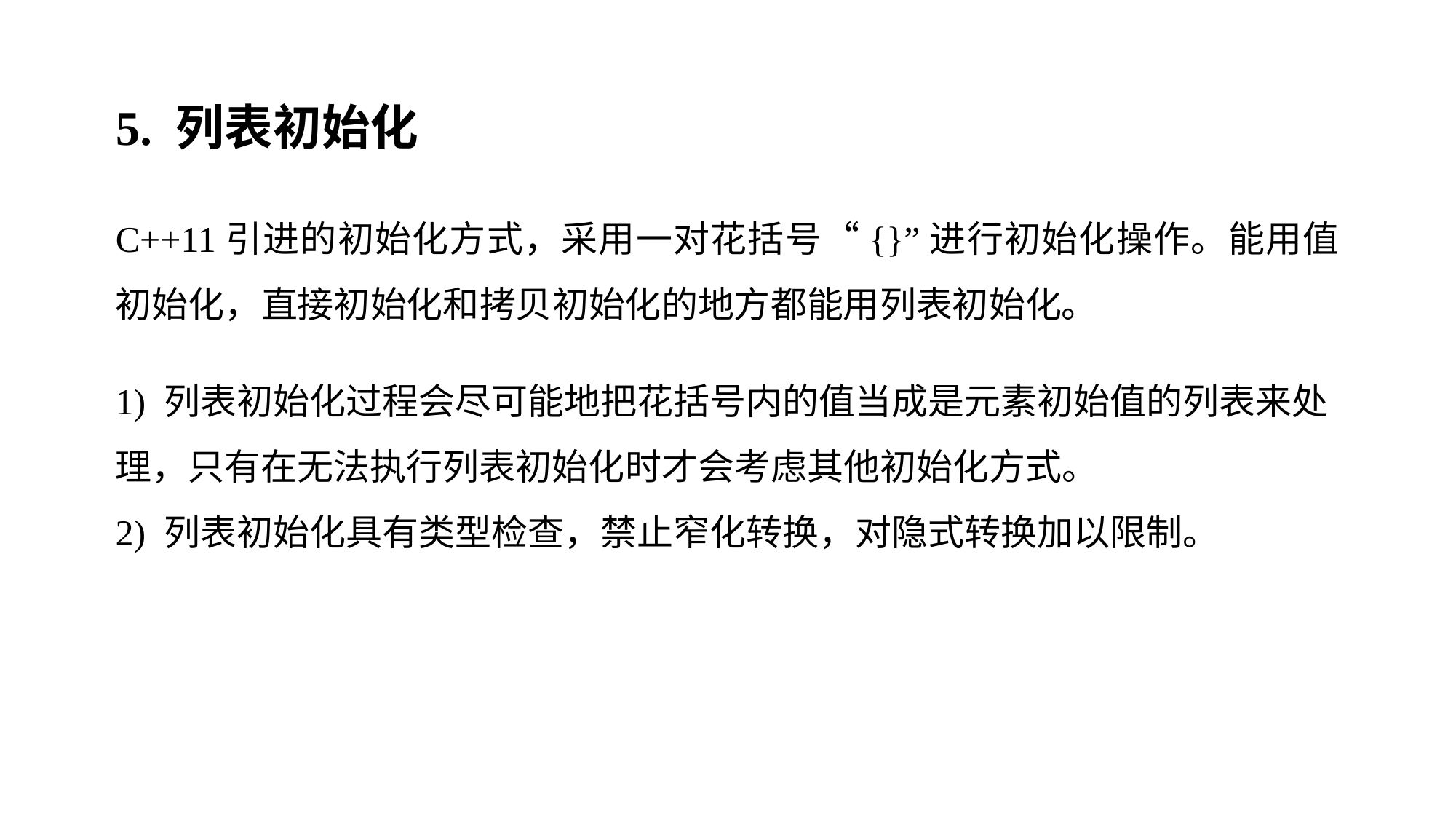

5. 列表初始化
C++11引进的初始化方式，采用一对花括号“{}”进行初始化操作。能用值初始化，直接初始化和拷贝初始化的地方都能用列表初始化。
1) 列表初始化过程会尽可能地把花括号内的值当成是元素初始值的列表来处理，只有在无法执行列表初始化时才会考虑其他初始化方式。
2) 列表初始化具有类型检查，禁止窄化转换，对隐式转换加以限制。